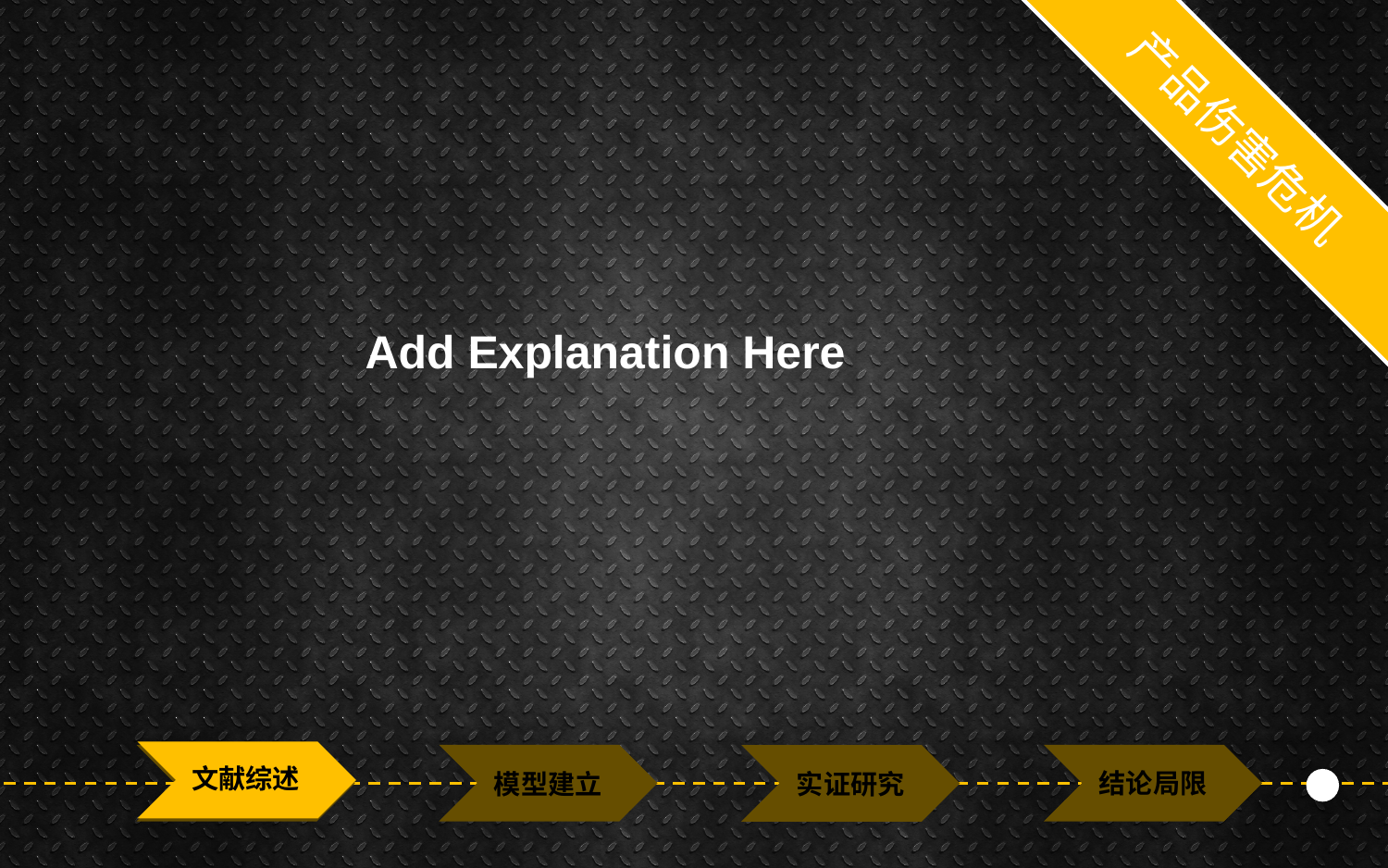

Main Point
产品伤害危机
Add Explanation Here

文献综述
结论局限
模型建立
实证研究